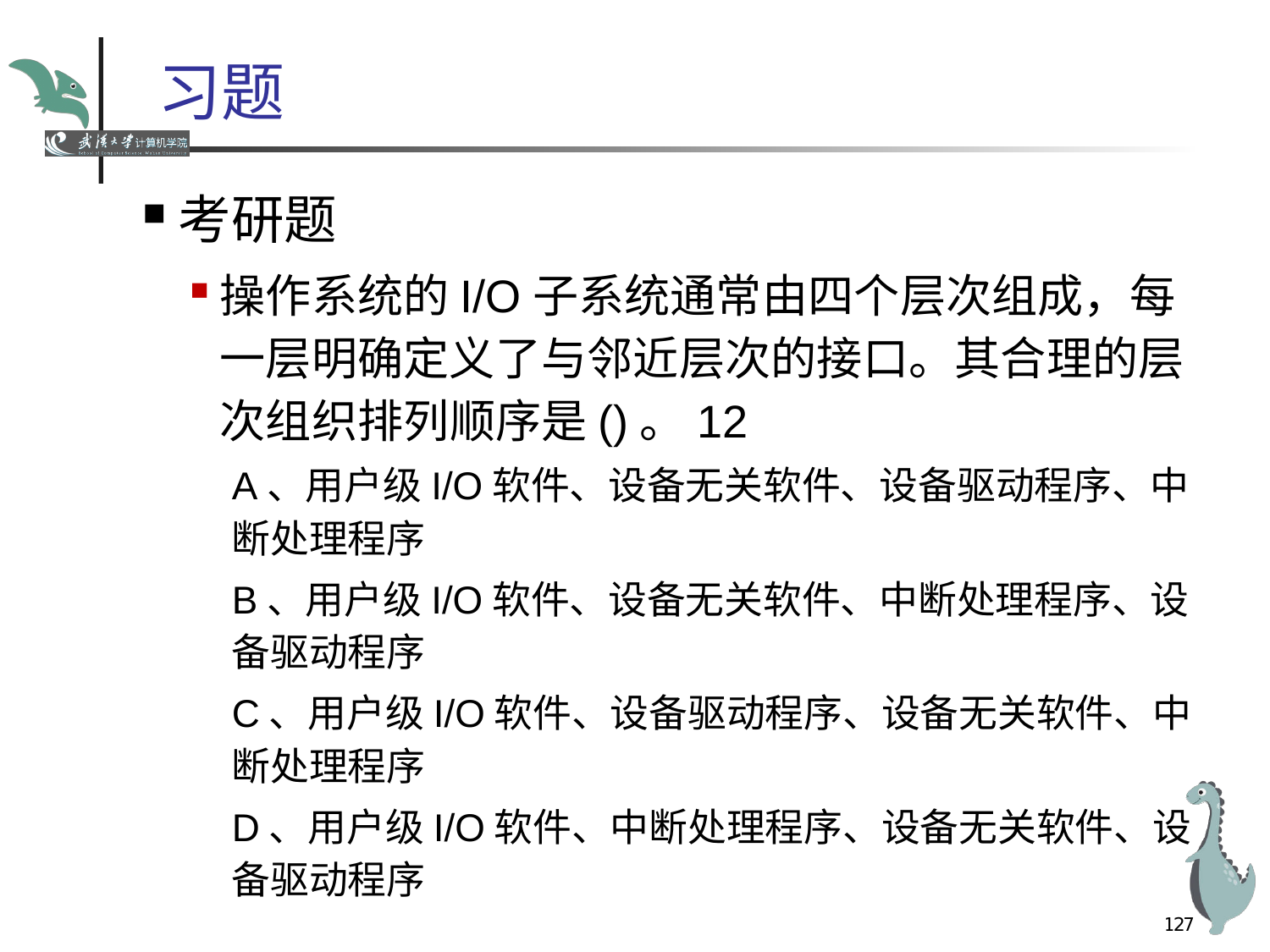

# 习题
考研题
操作系统的I/O子系统通常由四个层次组成，每一层明确定义了与邻近层次的接口。其合理的层次组织排列顺序是()。12
A、用户级I/O软件、设备无关软件、设备驱动程序、中断处理程序
B、用户级I/O软件、设备无关软件、中断处理程序、设备驱动程序
C、用户级I/O软件、设备驱动程序、设备无关软件、中断处理程序
D、用户级I/O软件、中断处理程序、设备无关软件、设备驱动程序
127